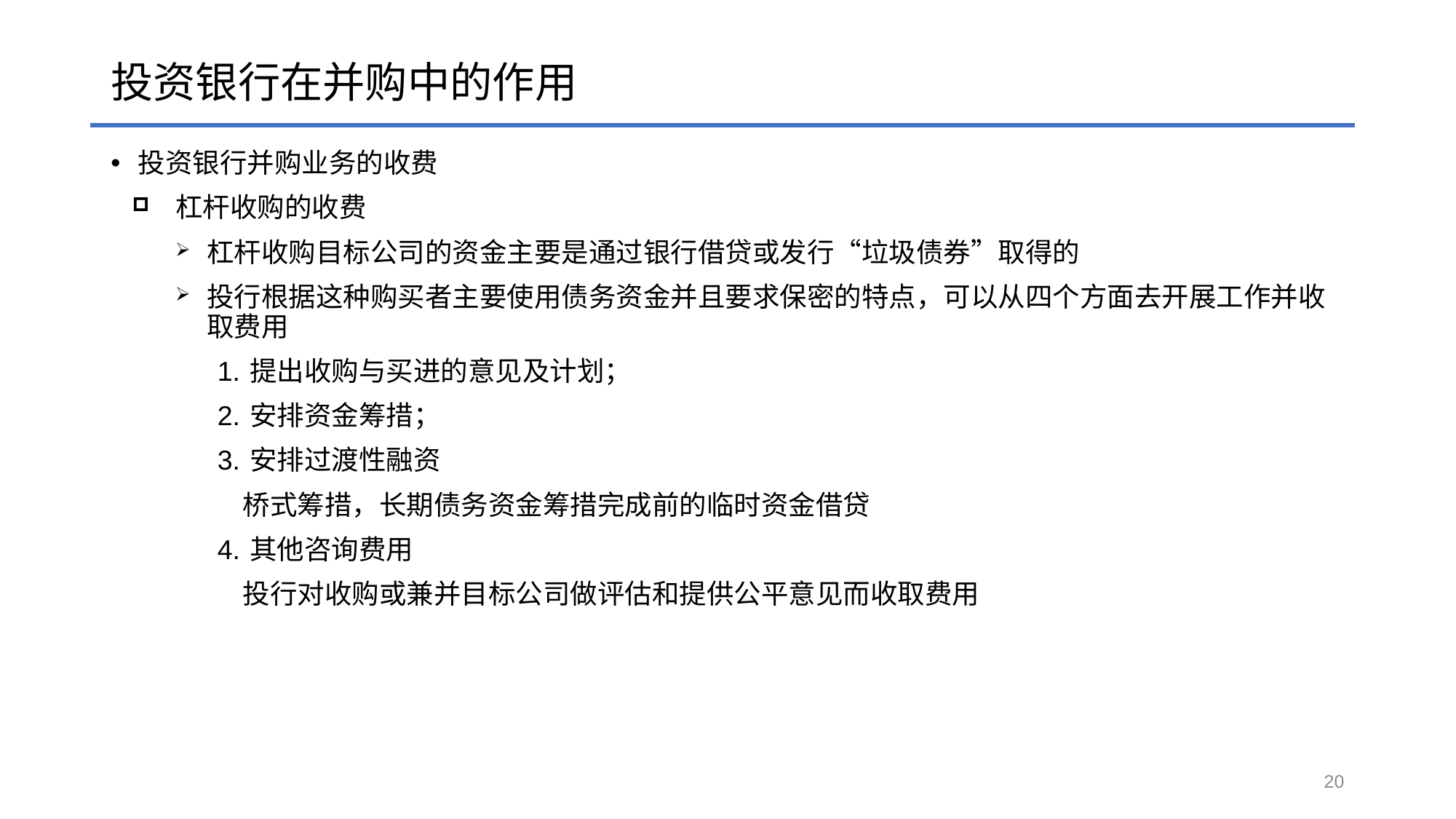

# 投资银行在并购中的作用
投资银行并购业务的收费
杠杆收购的收费
杠杆收购目标公司的资金主要是通过银行借贷或发行“垃圾债券”取得的
投行根据这种购买者主要使用债务资金并且要求保密的特点，可以从四个方面去开展工作并收取费用
提出收购与买进的意见及计划；
安排资金筹措；
安排过渡性融资
   桥式筹措，长期债务资金筹措完成前的临时资金借贷
其他咨询费用
   投行对收购或兼并目标公司做评估和提供公平意见而收取费用
20